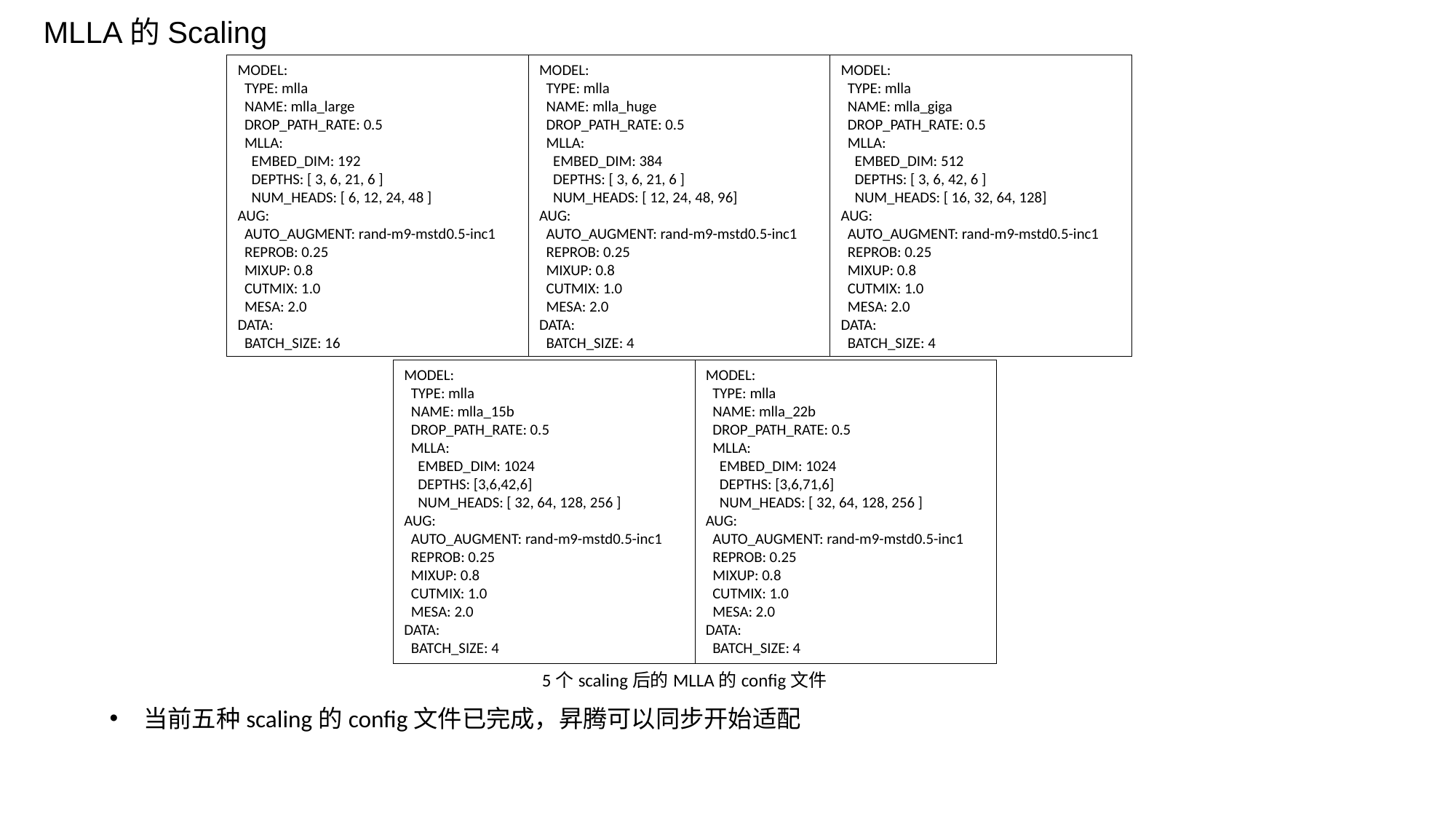

MLLA的Scaling
MODEL:
  TYPE: mlla
  NAME: mlla_large
  DROP_PATH_RATE: 0.5
  MLLA:
    EMBED_DIM: 192
    DEPTHS: [ 3, 6, 21, 6 ]
    NUM_HEADS: [ 6, 12, 24, 48 ]
AUG:
  AUTO_AUGMENT: rand-m9-mstd0.5-inc1
  REPROB: 0.25
  MIXUP: 0.8
  CUTMIX: 1.0
  MESA: 2.0
DATA:
  BATCH_SIZE: 16
MODEL:
  TYPE: mlla
  NAME: mlla_huge
  DROP_PATH_RATE: 0.5
  MLLA:
    EMBED_DIM: 384
    DEPTHS: [ 3, 6, 21, 6 ]
    NUM_HEADS: [ 12, 24, 48, 96]
AUG:
  AUTO_AUGMENT: rand-m9-mstd0.5-inc1
  REPROB: 0.25
  MIXUP: 0.8
  CUTMIX: 1.0
  MESA: 2.0
DATA:
  BATCH_SIZE: 4
MODEL:
  TYPE: mlla
  NAME: mlla_giga
  DROP_PATH_RATE: 0.5
  MLLA:
    EMBED_DIM: 512
    DEPTHS: [ 3, 6, 42, 6 ]
    NUM_HEADS: [ 16, 32, 64, 128]
AUG:
  AUTO_AUGMENT: rand-m9-mstd0.5-inc1
  REPROB: 0.25
  MIXUP: 0.8
  CUTMIX: 1.0
  MESA: 2.0
DATA:
  BATCH_SIZE: 4
MODEL:
  TYPE: mlla
  NAME: mlla_15b
  DROP_PATH_RATE: 0.5
  MLLA:
    EMBED_DIM: 1024
    DEPTHS: [3,6,42,6]
    NUM_HEADS: [ 32, 64, 128, 256 ]
AUG:
  AUTO_AUGMENT: rand-m9-mstd0.5-inc1
  REPROB: 0.25
  MIXUP: 0.8
  CUTMIX: 1.0
  MESA: 2.0
DATA:
  BATCH_SIZE: 4
MODEL:
  TYPE: mlla
  NAME: mlla_22b
  DROP_PATH_RATE: 0.5
  MLLA:
    EMBED_DIM: 1024
    DEPTHS: [3,6,71,6]
    NUM_HEADS: [ 32, 64, 128, 256 ]
AUG:
  AUTO_AUGMENT: rand-m9-mstd0.5-inc1
  REPROB: 0.25
  MIXUP: 0.8
  CUTMIX: 1.0
  MESA: 2.0
DATA:
  BATCH_SIZE: 4
5个scaling后的MLLA的config文件
当前五种scaling的config文件已完成，昇腾可以同步开始适配